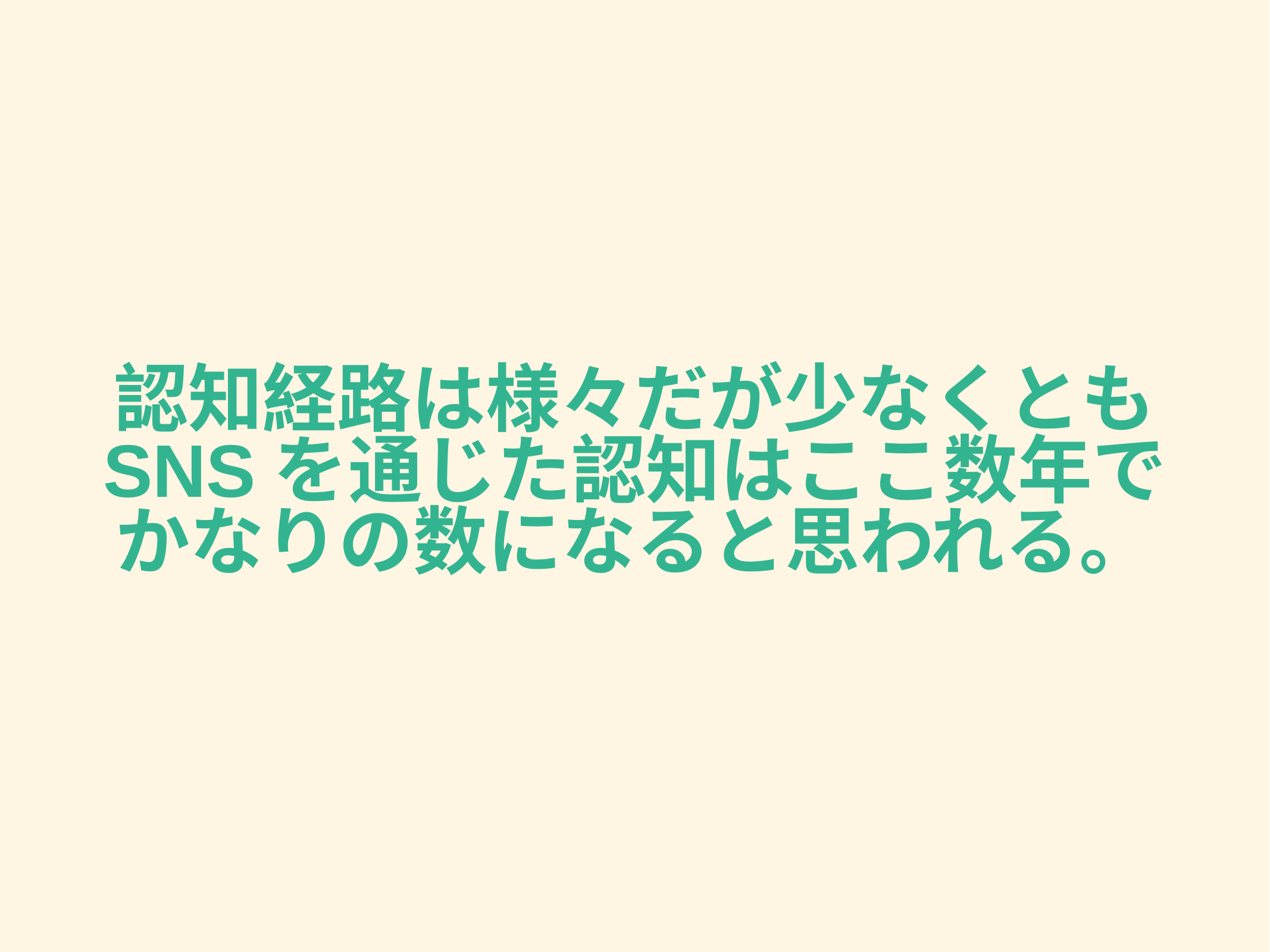

# 認知経路は様々だが少なくとも
SNSを通じた認知はここ数年で
かなりの数になると思われる。